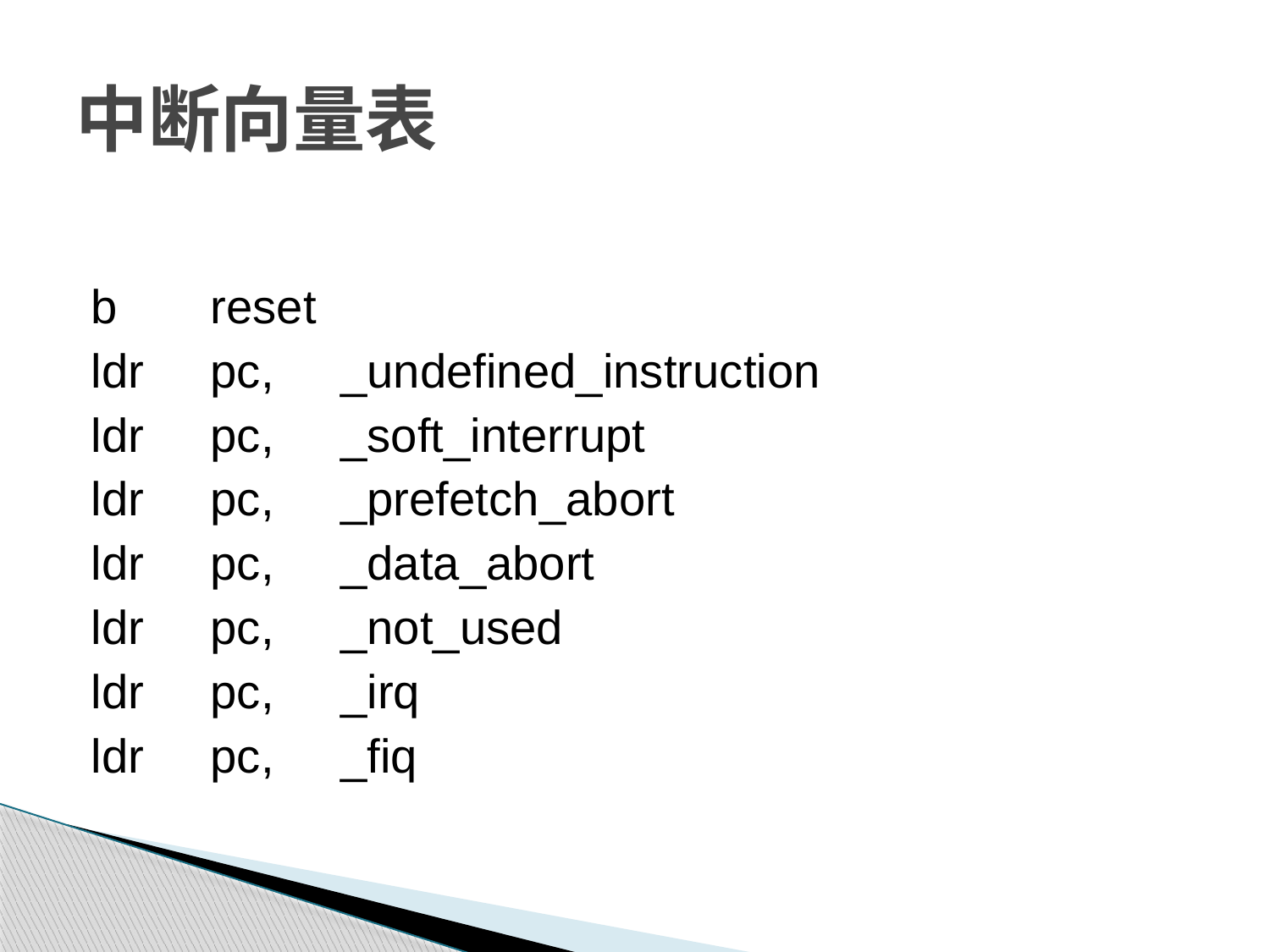

# 中断向量表

b       reset
ldr     pc,     _undefined_instruction
ldr     pc,     _soft_interrupt
ldr     pc,     _prefetch_abort
ldr     pc,     _data_abort
ldr     pc,     _not_used
ldr     pc,     _irq
ldr     pc,     _fiq